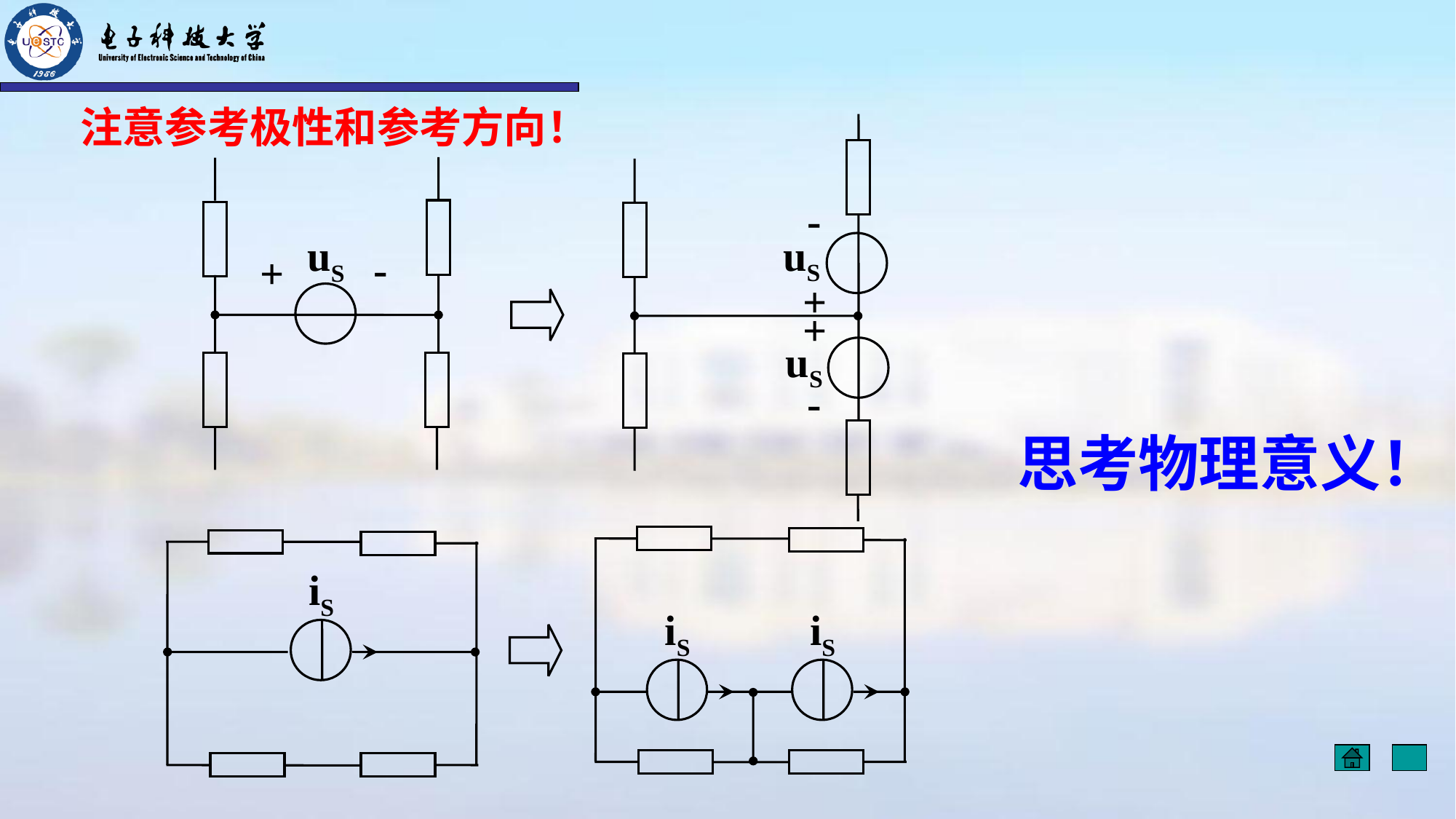

注意参考极性和参考方向！

-

uS

+

+

uS

-

uS
-
+

思考物理意义！

iS
iS

iS